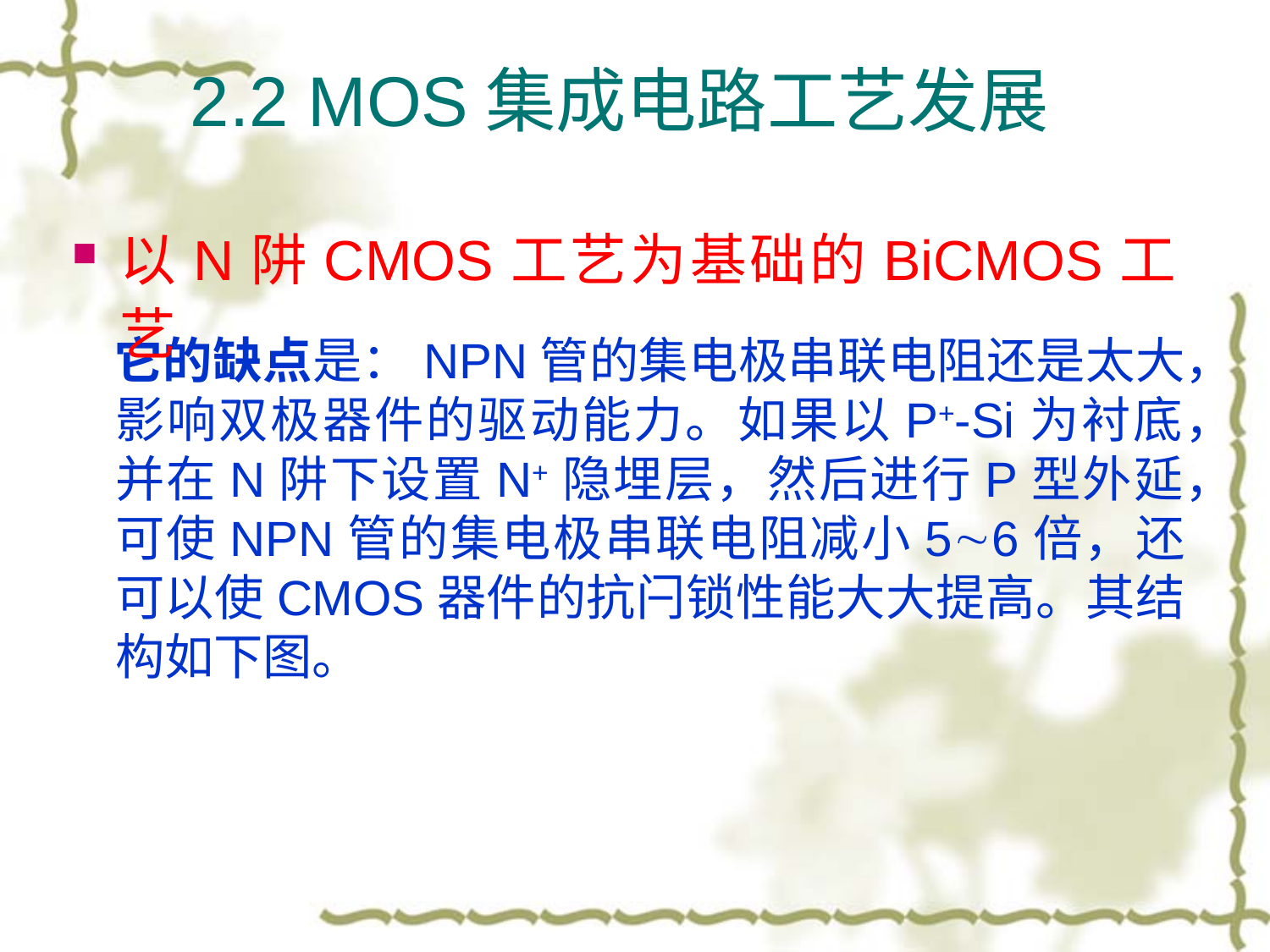

2.2 MOS集成电路工艺发展
#
以N阱CMOS工艺为基础的BiCMOS工艺
   它的缺点是：NPN管的集电极串联电阻还是太大，影响双极器件的驱动能力。如果以P+-Si为衬底，并在N阱下设置N+隐埋层，然后进行P型外延，可使NPN管的集电极串联电阻减小5∼6倍，还可以使CMOS器件的抗闩锁性能大大提高。其结构如下图。

53